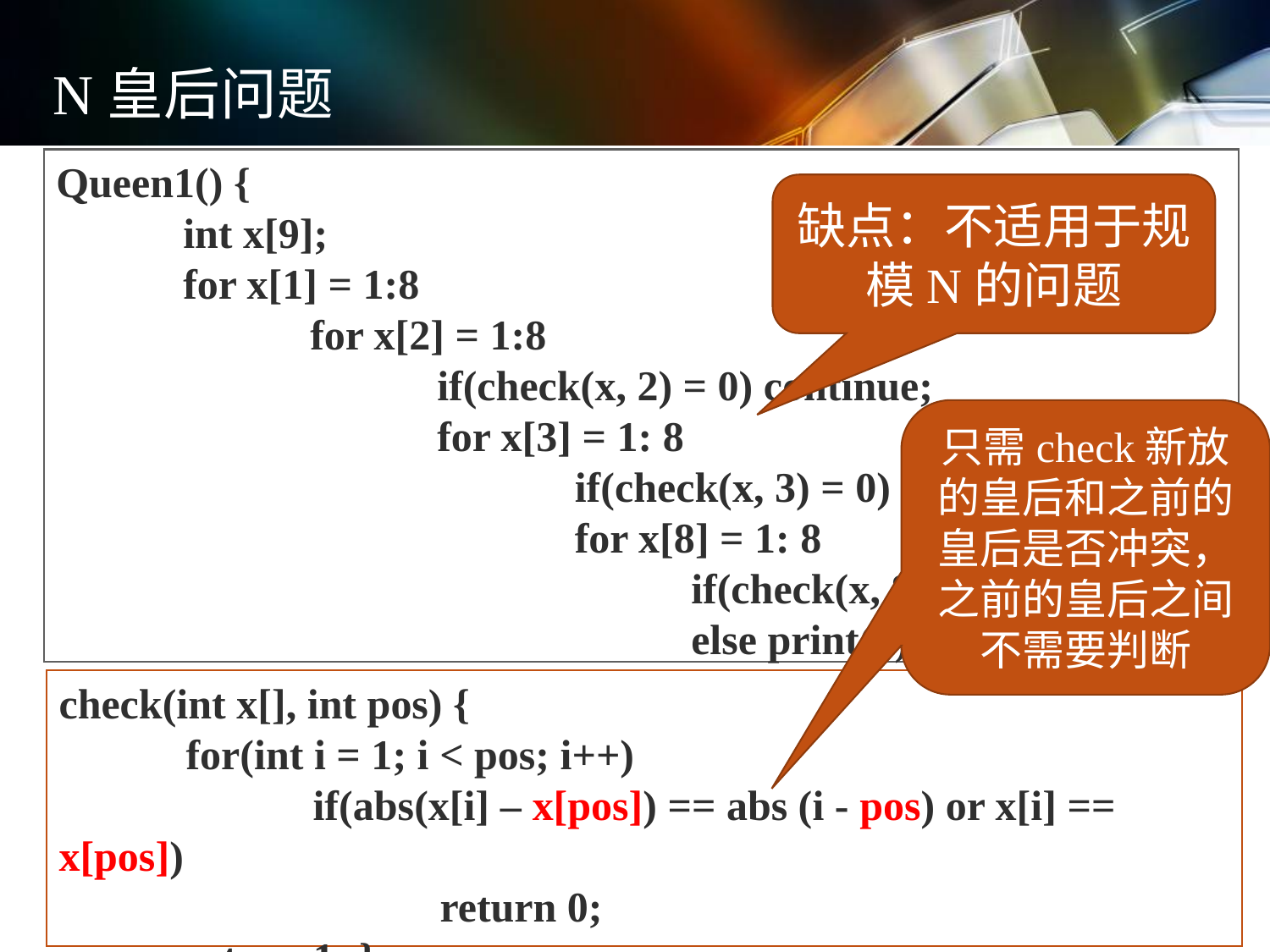

N皇后问题
Queen1() {
	int x[9];
	for x[1] = 1:8
		for x[2] = 1:8
			if(check(x, 2) = 0) continue;
			for x[3] = 1: 8
				 if(check(x, 3) = 0) continue;
				 for x[8] = 1: 8
 					if(check(x, 8) = 0) continue;
					else print(x);}
缺点：不适用于规模N的问题
只需check新放的皇后和之前的皇后是否冲突，之前的皇后之间不需要判断
check(int x[], int pos) {
	for(int i = 1; i < pos; i++)
		if(abs(x[i] – x[pos]) == abs (i - pos) or x[i] == x[pos])
			return 0;
	return 1; }